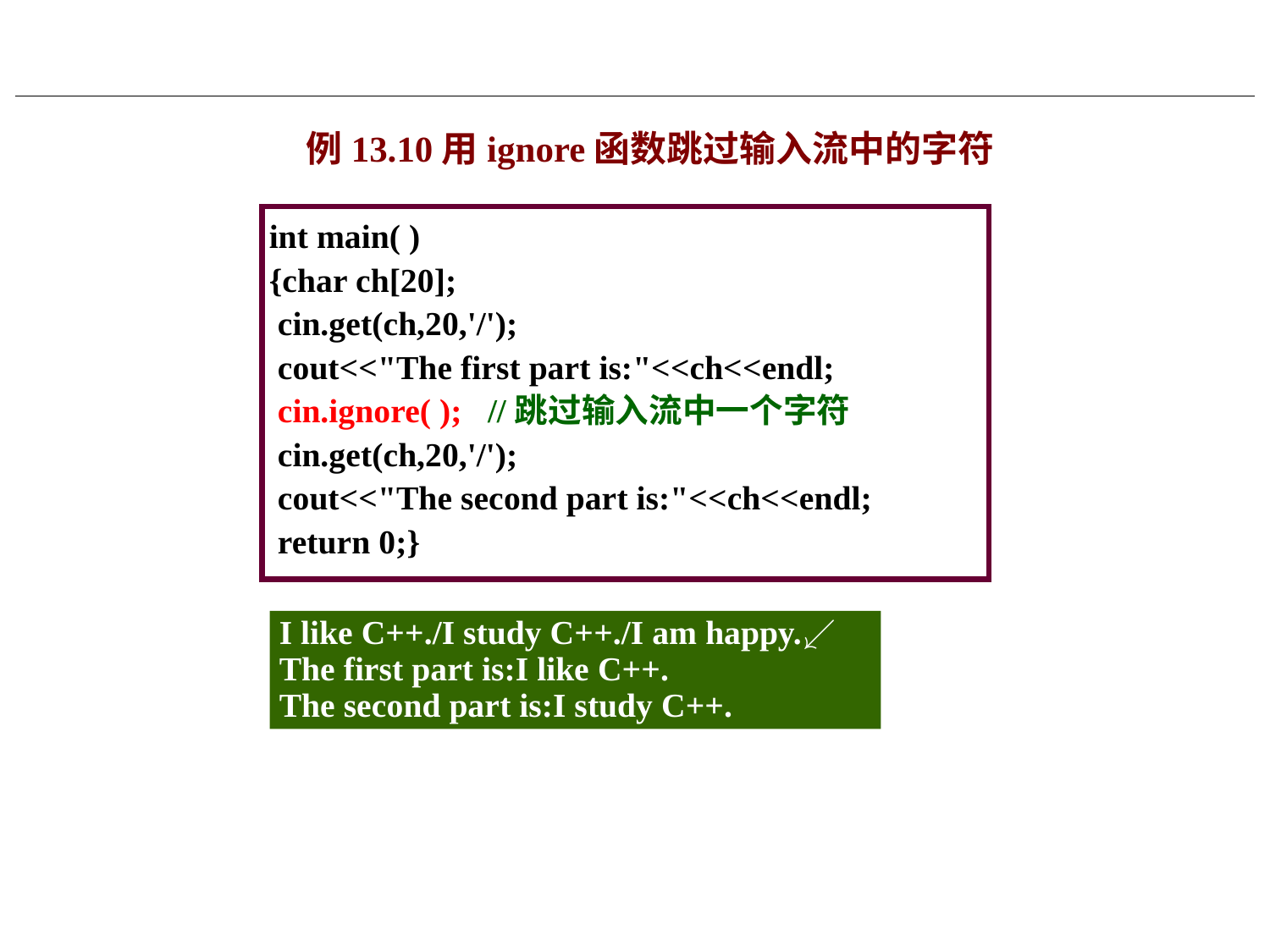

337
# 例13.10用ignore函数跳过输入流中的字符
int main( )
{char ch[20];
 cin.get(ch,20,'/');
 cout<<"The first part is:"<<ch<<endl;
 cin.ignore( );   //跳过输入流中一个字符
 cin.get(ch,20,'/');
 cout<<"The second part is:"<<ch<<endl;
 return 0;}
I like C++./I study C++./I am happy.↙
The first part is:I like C++.
The second part is:I study C++.